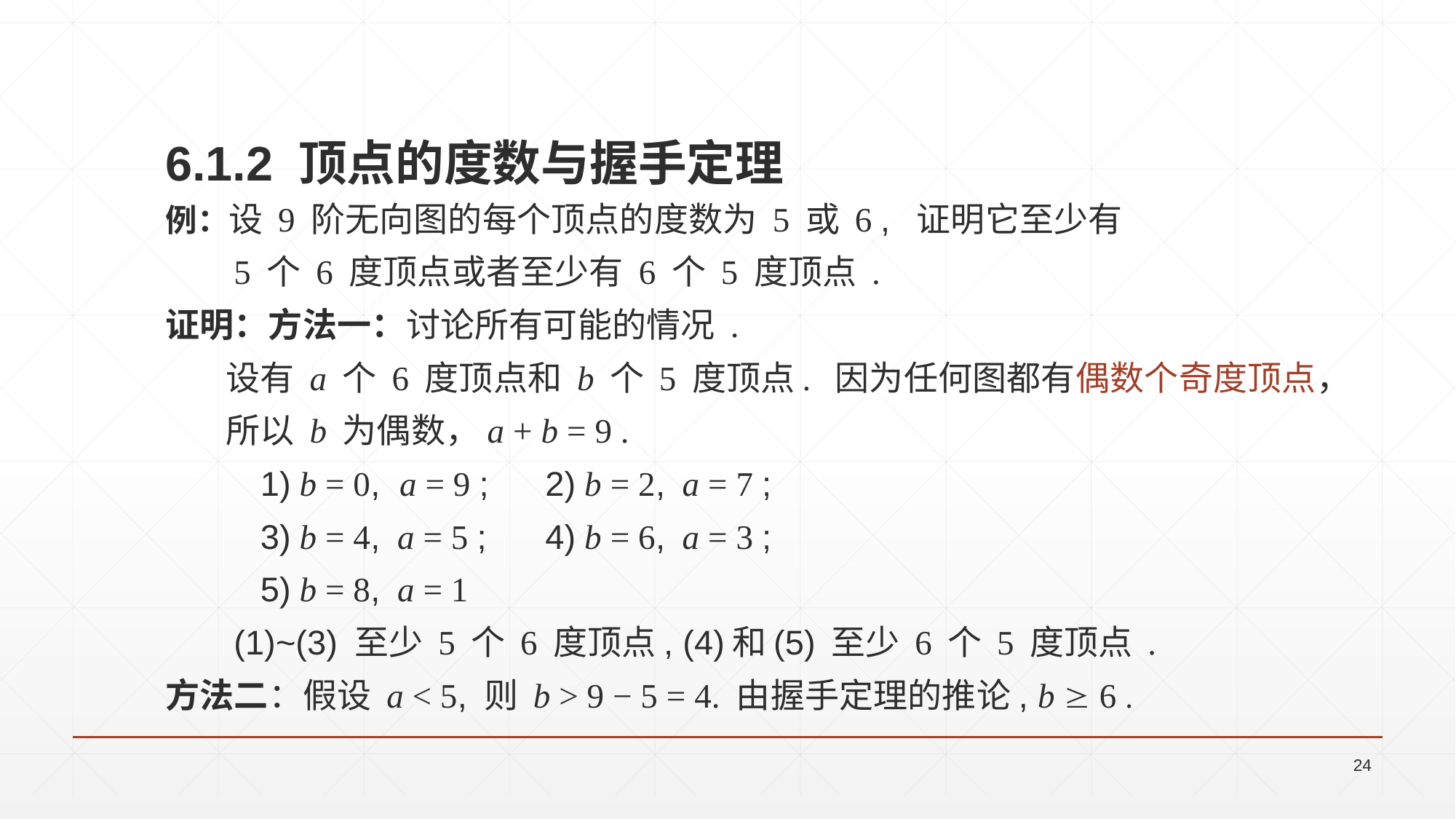

6.1.2 顶点的度数与握手定理
例：设 9 阶无向图的每个顶点的度数为 5 或 6 ,  证明它至少有
        5 个 6 度顶点或者至少有 6 个 5 度顶点 .
证明：方法一：讨论所有可能的情况 .
       设有 a 个 6 度顶点和 b 个 5 度顶点.  因为任何图都有偶数个奇度顶点，
       所以 b 为偶数，a + b = 9 .
	1) b = 0,  a = 9 ;		2) b = 2,  a = 7 ;
	3) b = 4,  a = 5 ;		4) b = 6,  a = 3 ;
	5) b = 8,  a = 1
        (1)~(3) 至少 5 个 6 度顶点, (4)和(5) 至少 6 个 5 度顶点 .
方法二：假设 a < 5, 则 b > 9 − 5 = 4. 由握手定理的推论, b ≥ 6 .
24